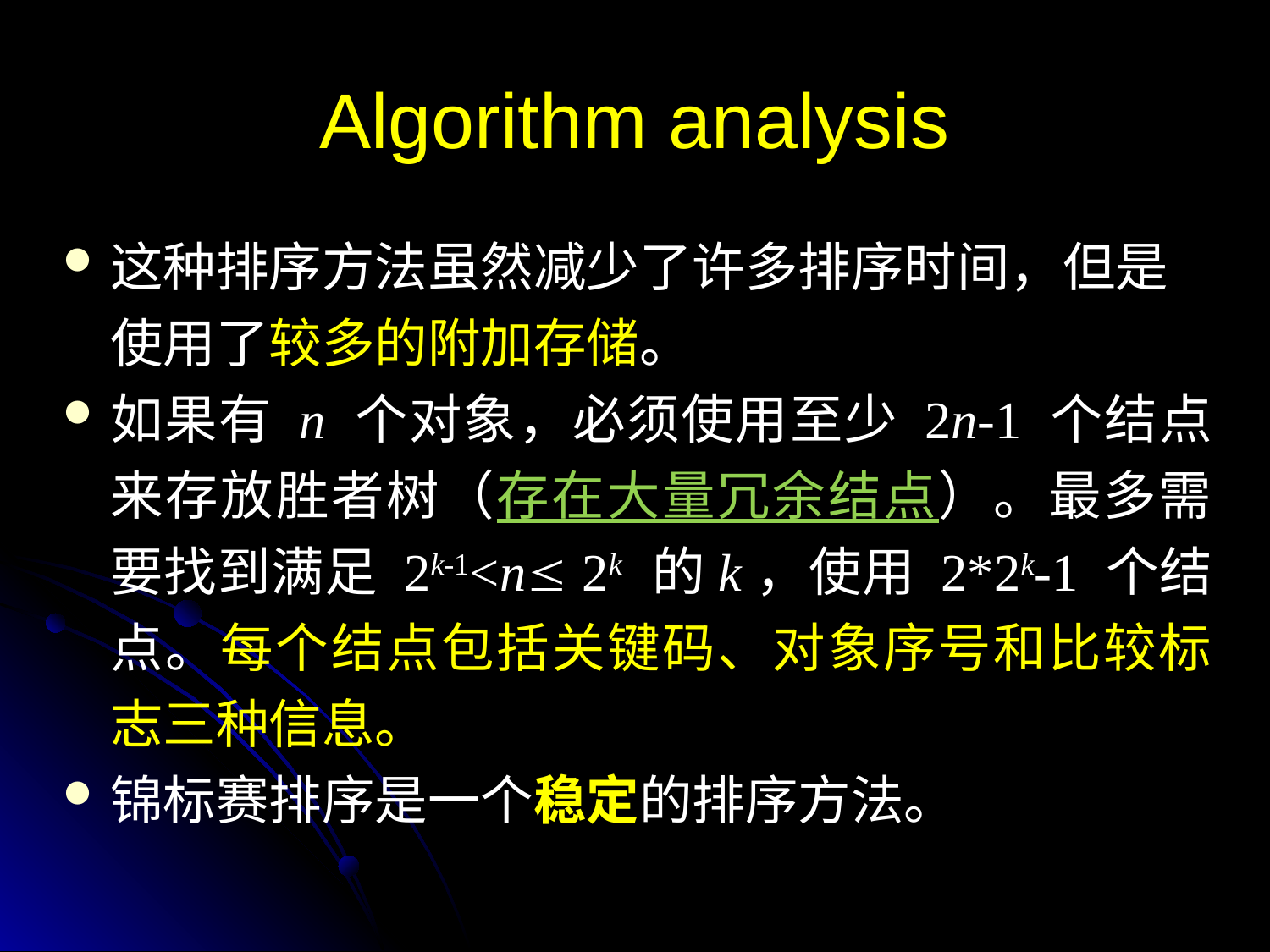

# Algorithm analysis
这种排序方法虽然减少了许多排序时间，但是使用了较多的附加存储。
如果有 n 个对象，必须使用至少 2n-1 个结点来存放胜者树（存在大量冗余结点）。最多需要找到满足 2k-1<n≤ 2k  的k，使用 2*2k-1 个结点。每个结点包括关键码、对象序号和比较标志三种信息。
锦标赛排序是一个稳定的排序方法。